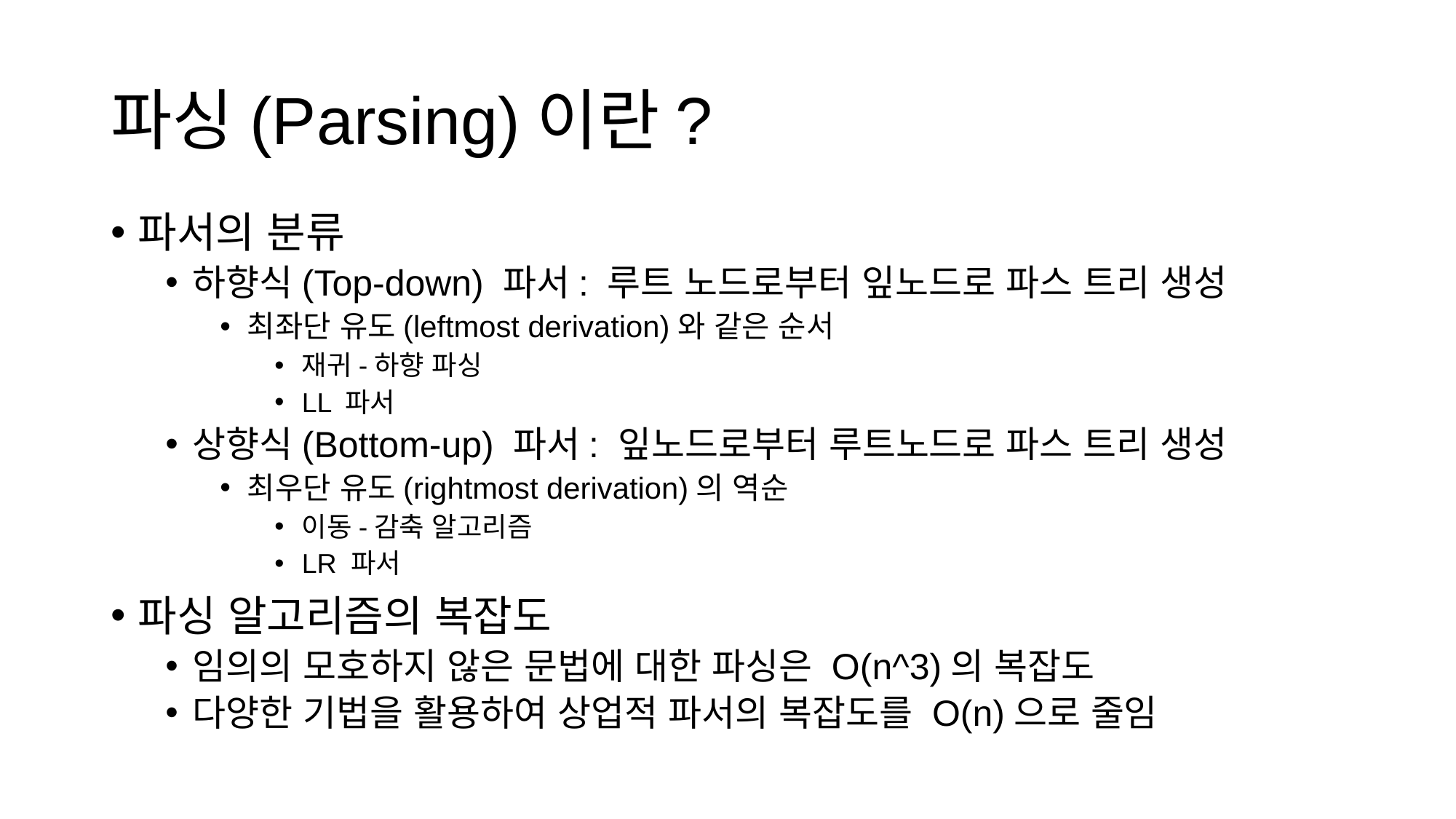

# 파싱(Parsing)이란?
파서의 분류
하향식(Top-down) 파서: 루트 노드로부터 잎노드로 파스 트리 생성
최좌단 유도(leftmost derivation)와 같은 순서
재귀-하향 파싱
LL 파서
상향식(Bottom-up) 파서: 잎노드로부터 루트노드로 파스 트리 생성
최우단 유도(rightmost derivation)의 역순
이동-감축 알고리즘
LR 파서
파싱 알고리즘의 복잡도
임의의 모호하지 않은 문법에 대한 파싱은 O(n^3)의 복잡도
다양한 기법을 활용하여 상업적 파서의 복잡도를 O(n)으로 줄임